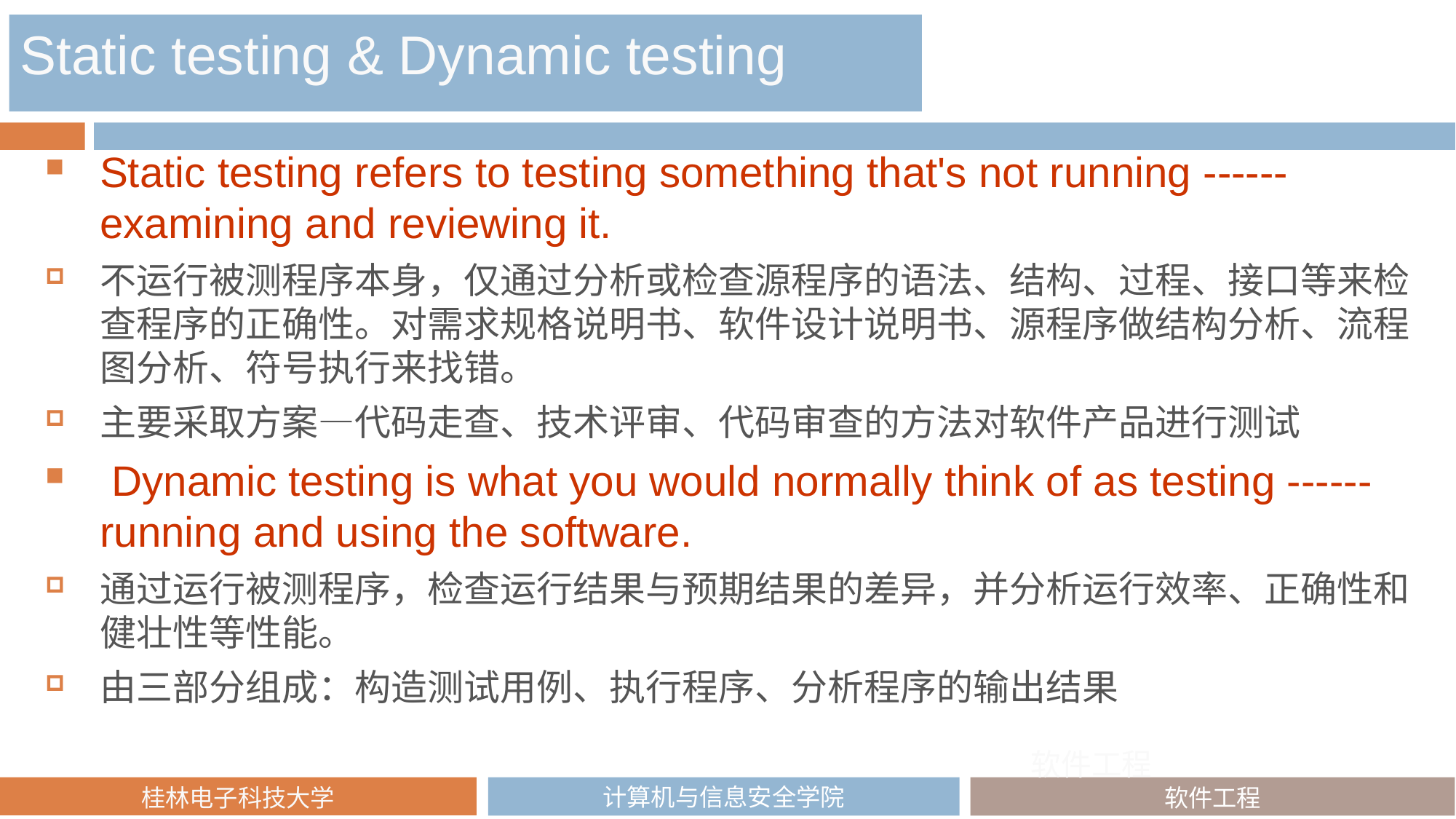

Static testing & Dynamic testing
Static testing refers to testing something that's not running ------ examining and reviewing it.
不运行被测程序本身，仅通过分析或检查源程序的语法、结构、过程、接口等来检查程序的正确性。对需求规格说明书、软件设计说明书、源程序做结构分析、流程图分析、符号执行来找错。
主要采取方案—代码走查、技术评审、代码审查的方法对软件产品进行测试
 Dynamic testing is what you would normally think of as testing ------ running and using the software.
通过运行被测程序，检查运行结果与预期结果的差异，并分析运行效率、正确性和健壮性等性能。
由三部分组成：构造测试用例、执行程序、分析程序的输出结果

软件工程